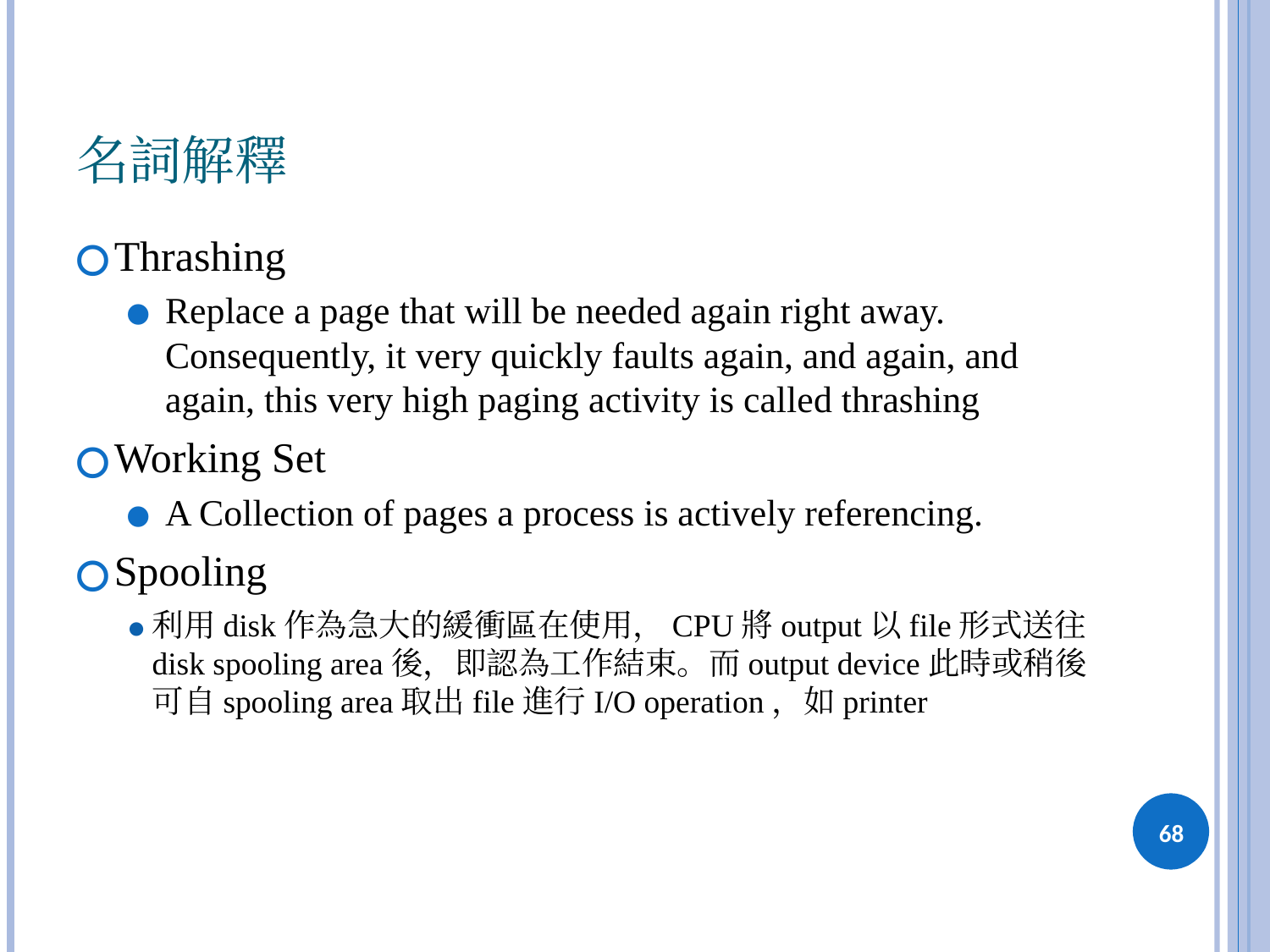

# 名詞解釋
Thrashing
Replace a page that will be needed again right away. Consequently, it very quickly faults again, and again, and again, this very high paging activity is called thrashing
Working Set
A Collection of pages a process is actively referencing.
Spooling
利用disk作為急大的緩衝區在使用，CPU將output以file形式送往disk spooling area後，即認為工作結束。而output device此時或稍後可自spooling area取出file進行I/O operation，如printer

68